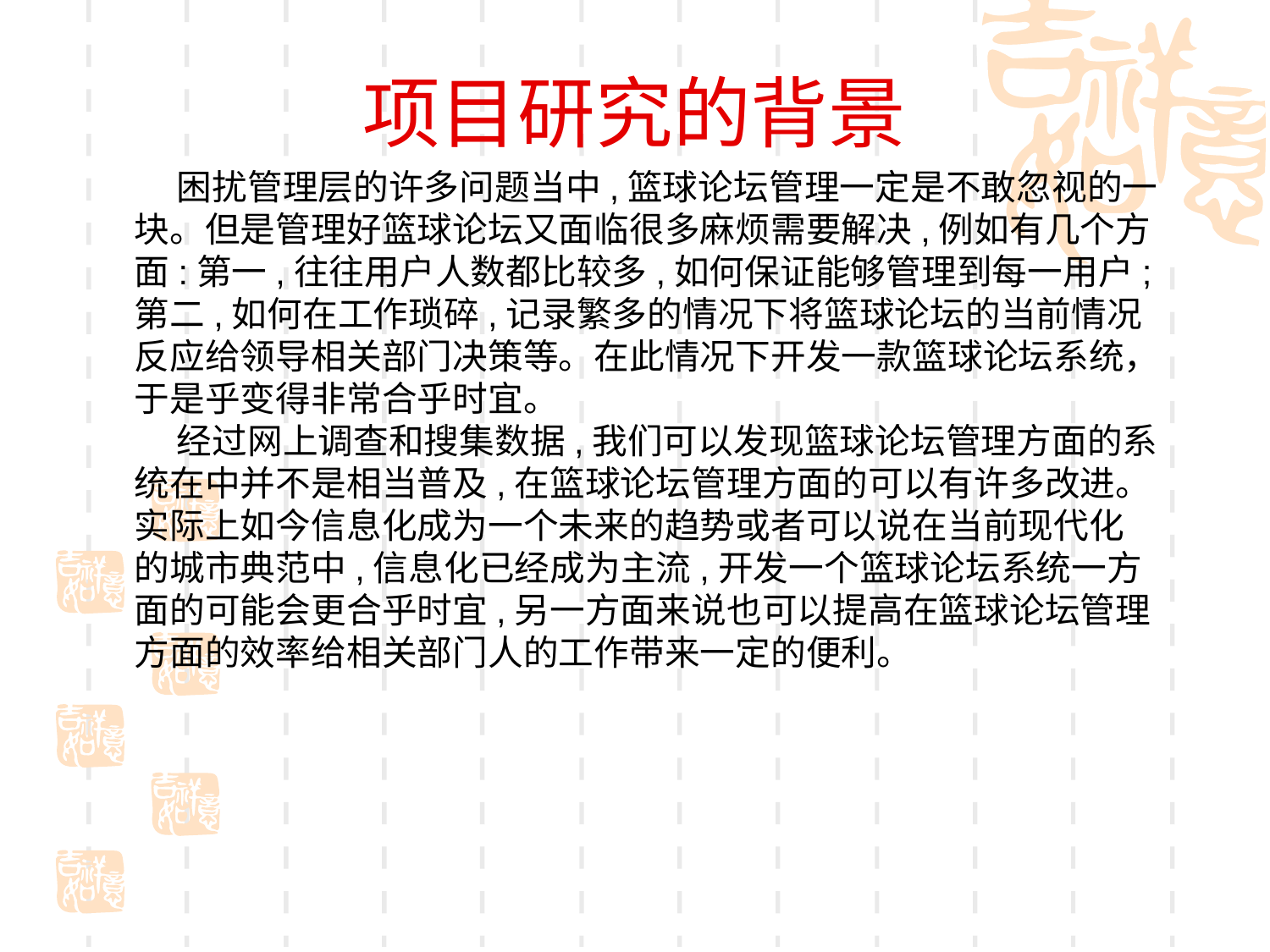

# 项目研究的背景
困扰管理层的许多问题当中,篮球论坛管理一定是不敢忽视的一块。但是管理好篮球论坛又面临很多麻烦需要解决,例如有几个方面:第一,往往用户人数都比较多,如何保证能够管理到每一用户;第二,如何在工作琐碎,记录繁多的情况下将篮球论坛的当前情况反应给领导相关部门决策等。在此情况下开发一款篮球论坛系统，于是乎变得非常合乎时宜。
经过网上调查和搜集数据,我们可以发现篮球论坛管理方面的系统在中并不是相当普及,在篮球论坛管理方面的可以有许多改进。实际上如今信息化成为一个未来的趋势或者可以说在当前现代化的城市典范中,信息化已经成为主流,开发一个篮球论坛系统一方面的可能会更合乎时宜,另一方面来说也可以提高在篮球论坛管理方面的效率给相关部门人的工作带来一定的便利。